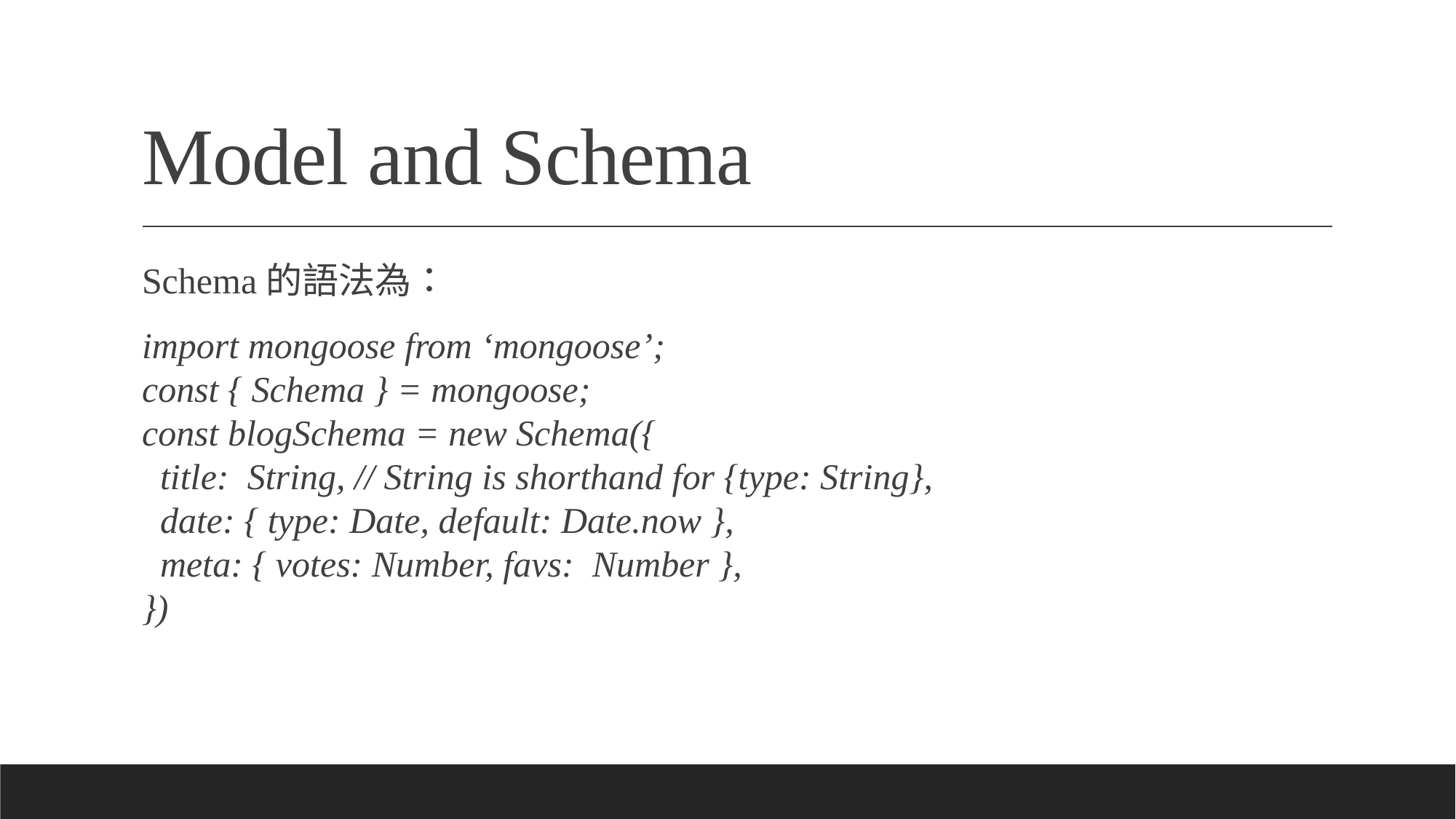

# Model and Schema
Schema的語法為：
import mongoose from ‘mongoose’;
const { Schema } = mongoose;
const blogSchema = new Schema({
  title:  String, // String is shorthand for {type: String},
  date: { type: Date, default: Date.now },
  meta: { votes: Number, favs:  Number },
})